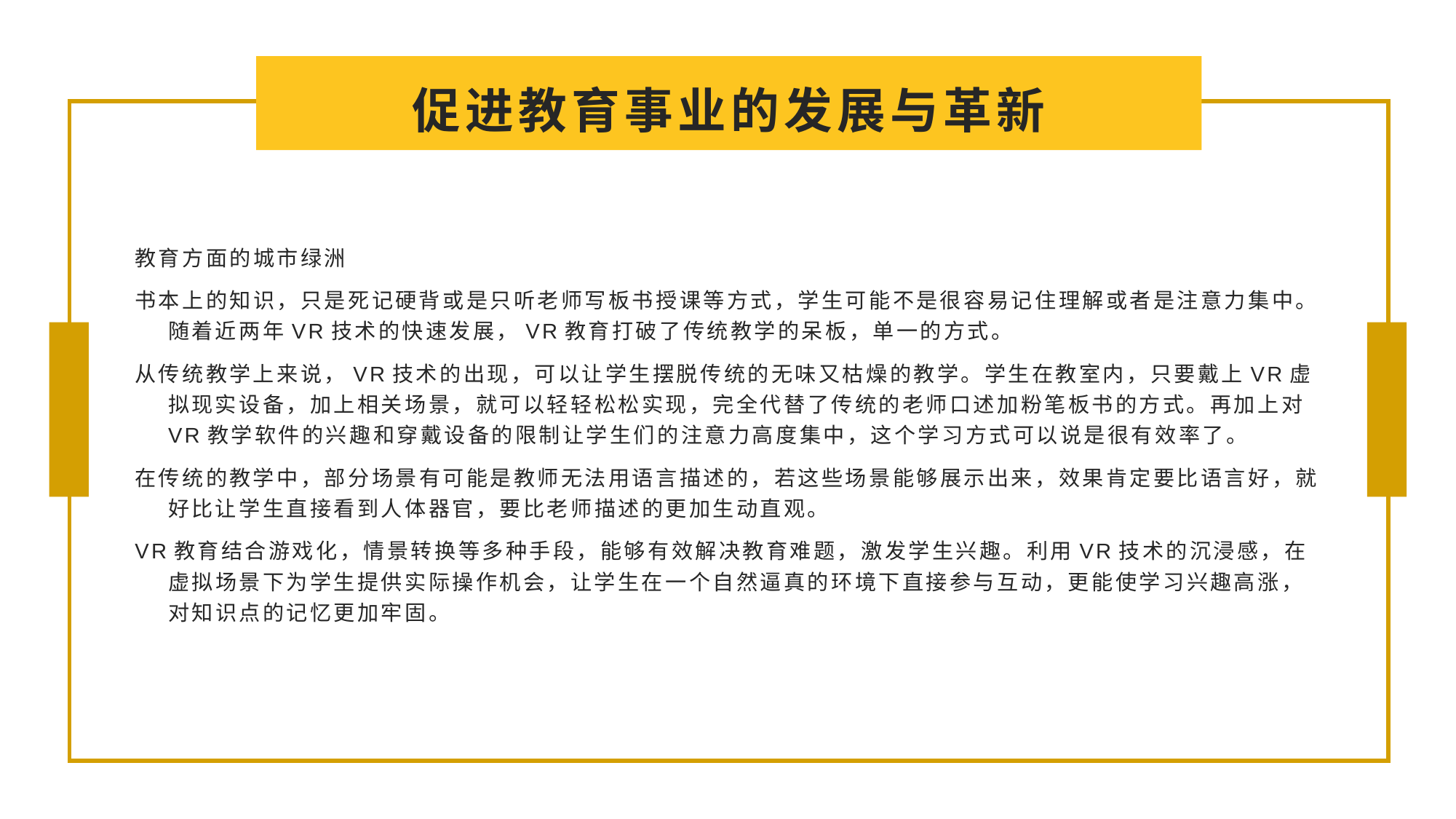

促进教育事业的发展与革新

教育方面的城市绿洲
书本上的知识，只是死记硬背或是只听老师写板书授课等方式，学生可能不是很容易记住理解或者是注意力集中。随着近两年VR技术的快速发展，VR教育打破了传统教学的呆板，单一的方式。
从传统教学上来说，VR技术的出现，可以让学生摆脱传统的无味又枯燥的教学。学生在教室内，只要戴上VR虚拟现实设备，加上相关场景，就可以轻轻松松实现，完全代替了传统的老师口述加粉笔板书的方式。再加上对VR教学软件的兴趣和穿戴设备的限制让学生们的注意力高度集中，这个学习方式可以说是很有效率了。
在传统的教学中，部分场景有可能是教师无法用语言描述的，若这些场景能够展示出来，效果肯定要比语言好，就好比让学生直接看到人体器官，要比老师描述的更加生动直观。
VR教育结合游戏化，情景转换等多种手段，能够有效解决教育难题，激发学生兴趣。利用VR技术的沉浸感，在虚拟场景下为学生提供实际操作机会，让学生在一个自然逼真的环境下直接参与互动，更能使学习兴趣高涨，对知识点的记忆更加牢固。